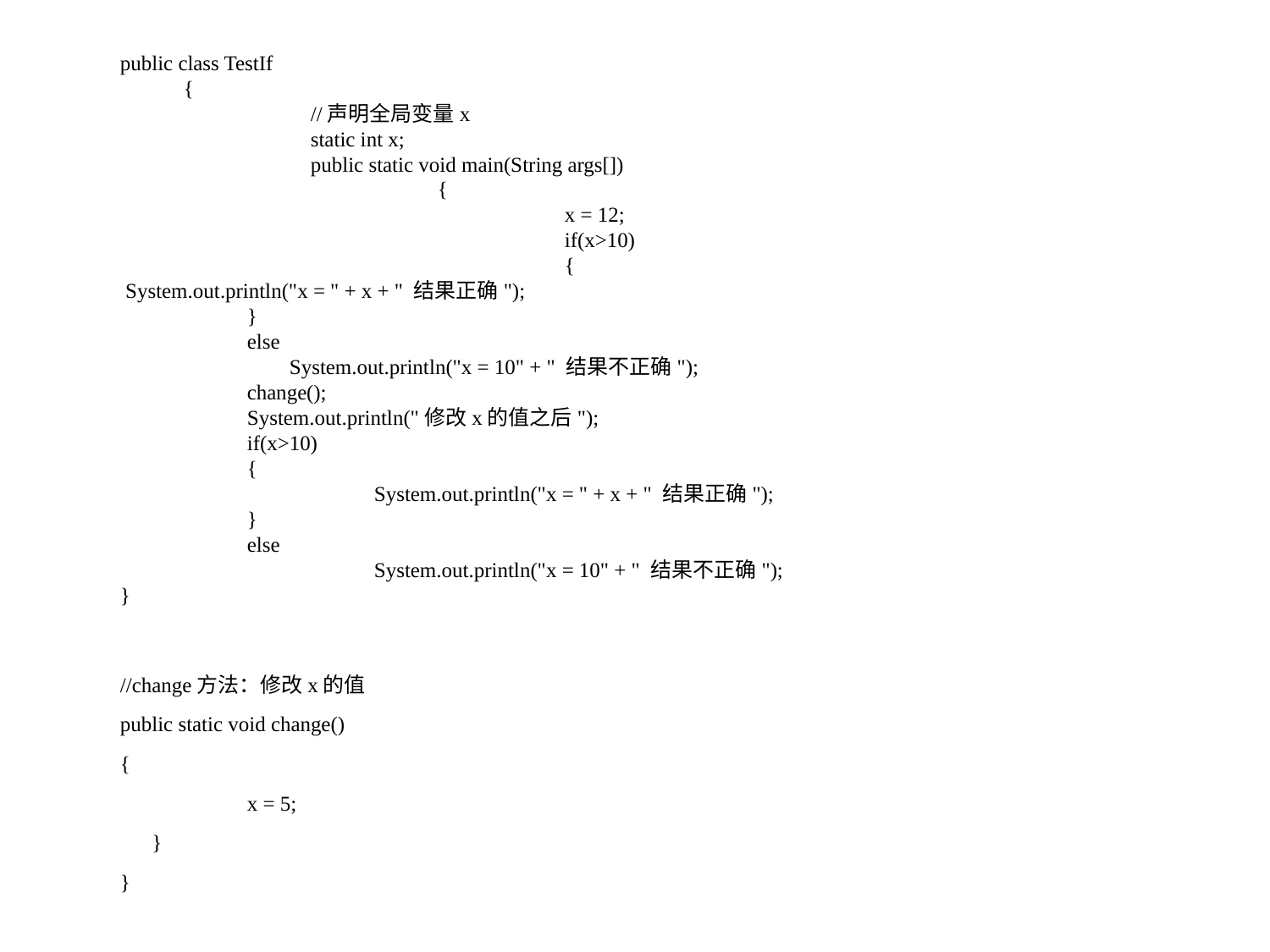

public class TestIf
{
	//声明全局变量x
	static int x;
	public static void main(String args[])
		{
			x = 12;
			if(x>10)
			{
 System.out.println("x = " + x + " 结果正确");
	}
	else
	        System.out.println("x = 10" + " 结果不正确");
	change();
	System.out.println("修改x的值之后");
	if(x>10)
	{
		System.out.println("x = " + x + " 结果正确");
	}
	else
		System.out.println("x = 10" + " 结果不正确");
}

//change方法：修改x的值
public static void change()
{
	x = 5;
      }
}